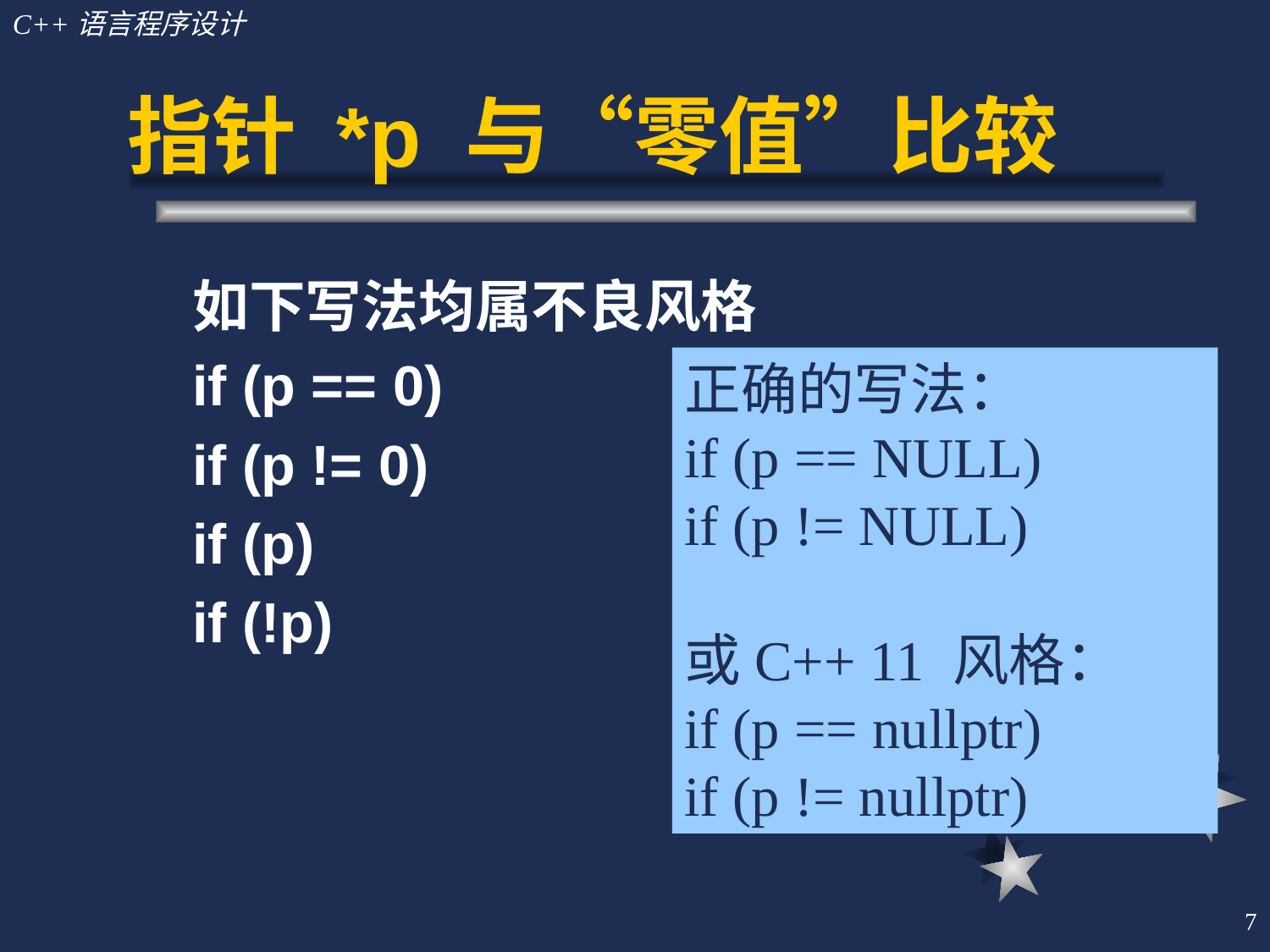

# 指针 *p 与“零值”比较
如下写法均属不良风格
if (p == 0)
if (p != 0)
if (p)
if (!p)
正确的写法：
if (p == NULL)
if (p != NULL)

或C++ 11 风格：
if (p == nullptr)
if (p != nullptr)
7